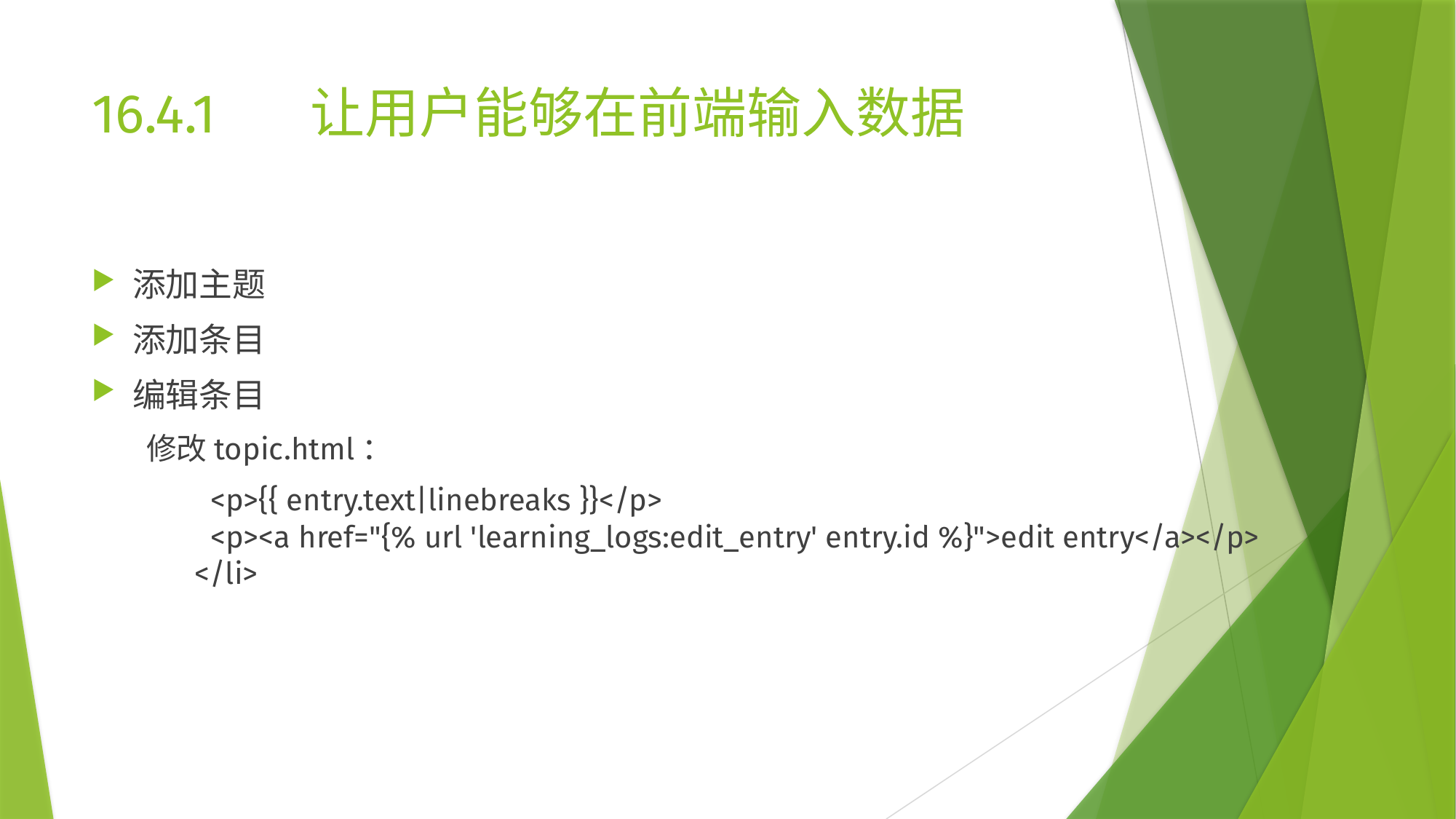

# 16.4.1	让用户能够在前端输入数据
添加主题
添加条目
编辑条目
修改topic.html：
        <p>{{ entry.text|linebreaks }}</p>
        <p><a href="{% url 'learning_logs:edit_entry' entry.id %}">edit entry</a></p>
      </li>